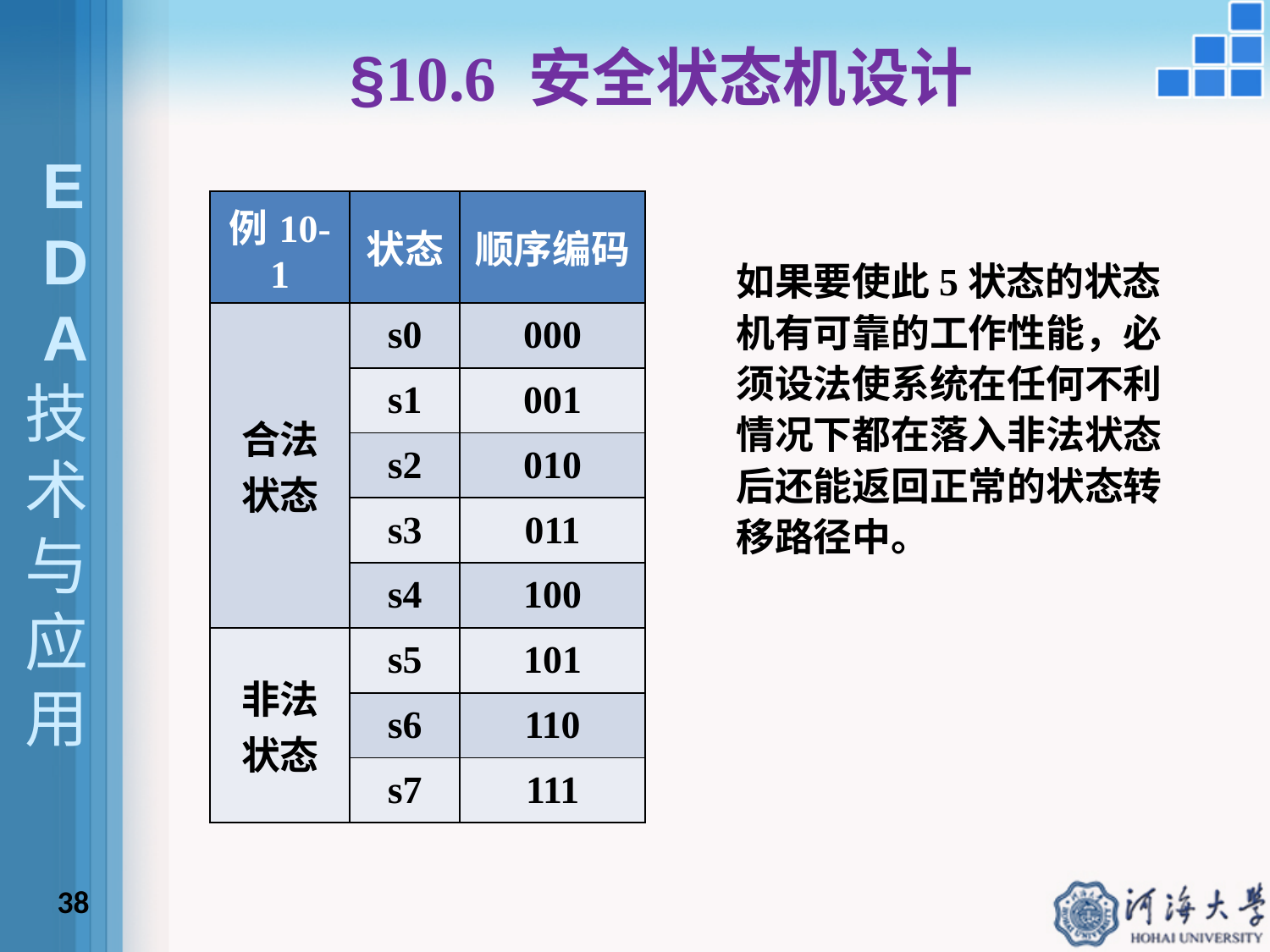

# §10.6 安全状态机设计
 E
 D
 A技术与应用
| 例10-1 | 状态 | 顺序编码 |
| --- | --- | --- |
| 合法状态 | s0 | 000 |
|  | s1 | 001 |
|  | s2 | 010 |
|  | s3 | 011 |
|  | s4 | 100 |
| 非法状态 | s5 | 101 |
|  | s6 | 110 |
|  | s7 | 111 |
如果要使此5状态的状态机有可靠的工作性能，必须设法使系统在任何不利情况下都在落入非法状态后还能返回正常的状态转移路径中。
38